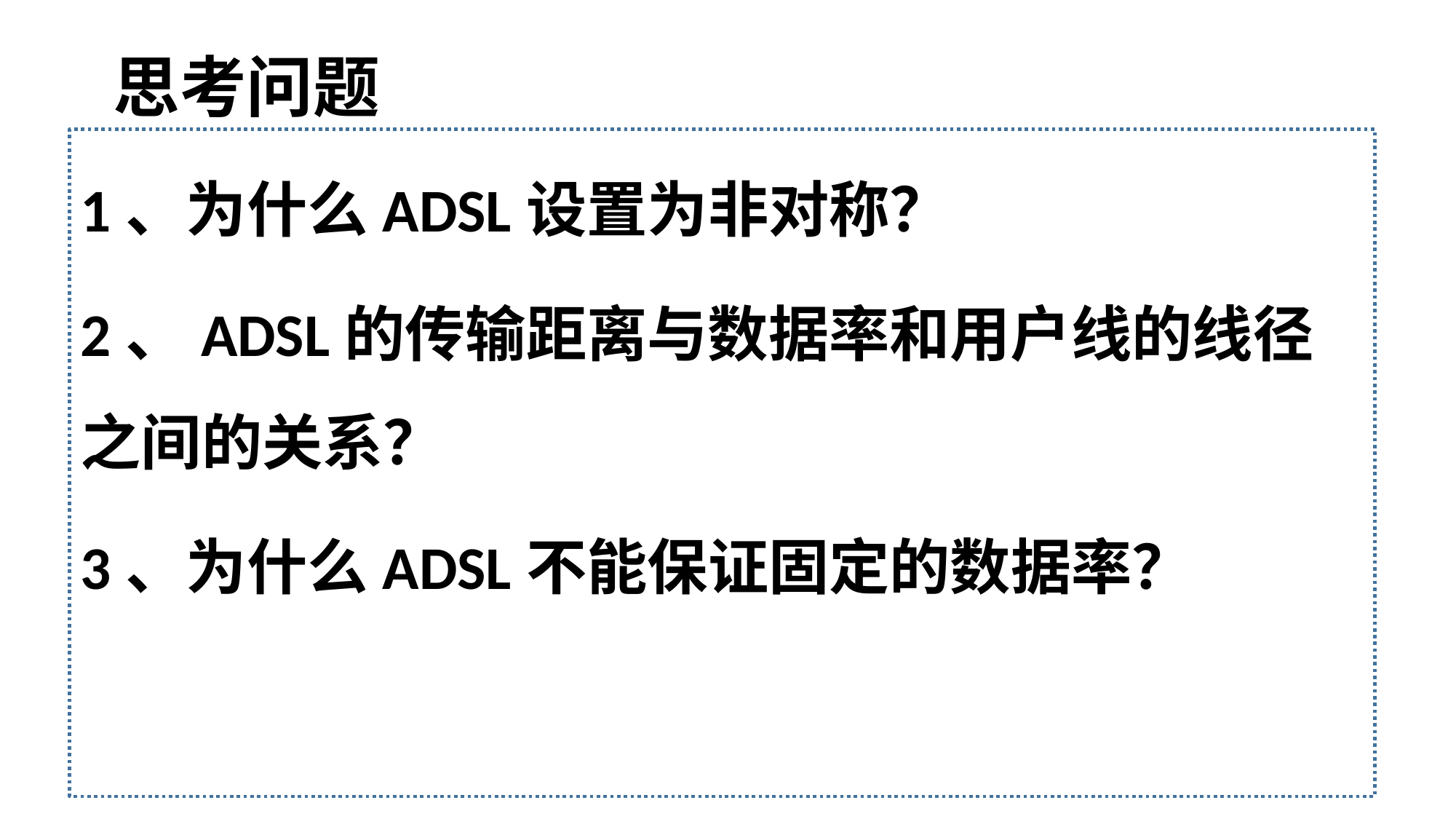

# 思考问题
1、为什么ADSL设置为非对称？
2、ADSL的传输距离与数据率和用户线的线径之间的关系？
3、为什么ADSL不能保证固定的数据率？